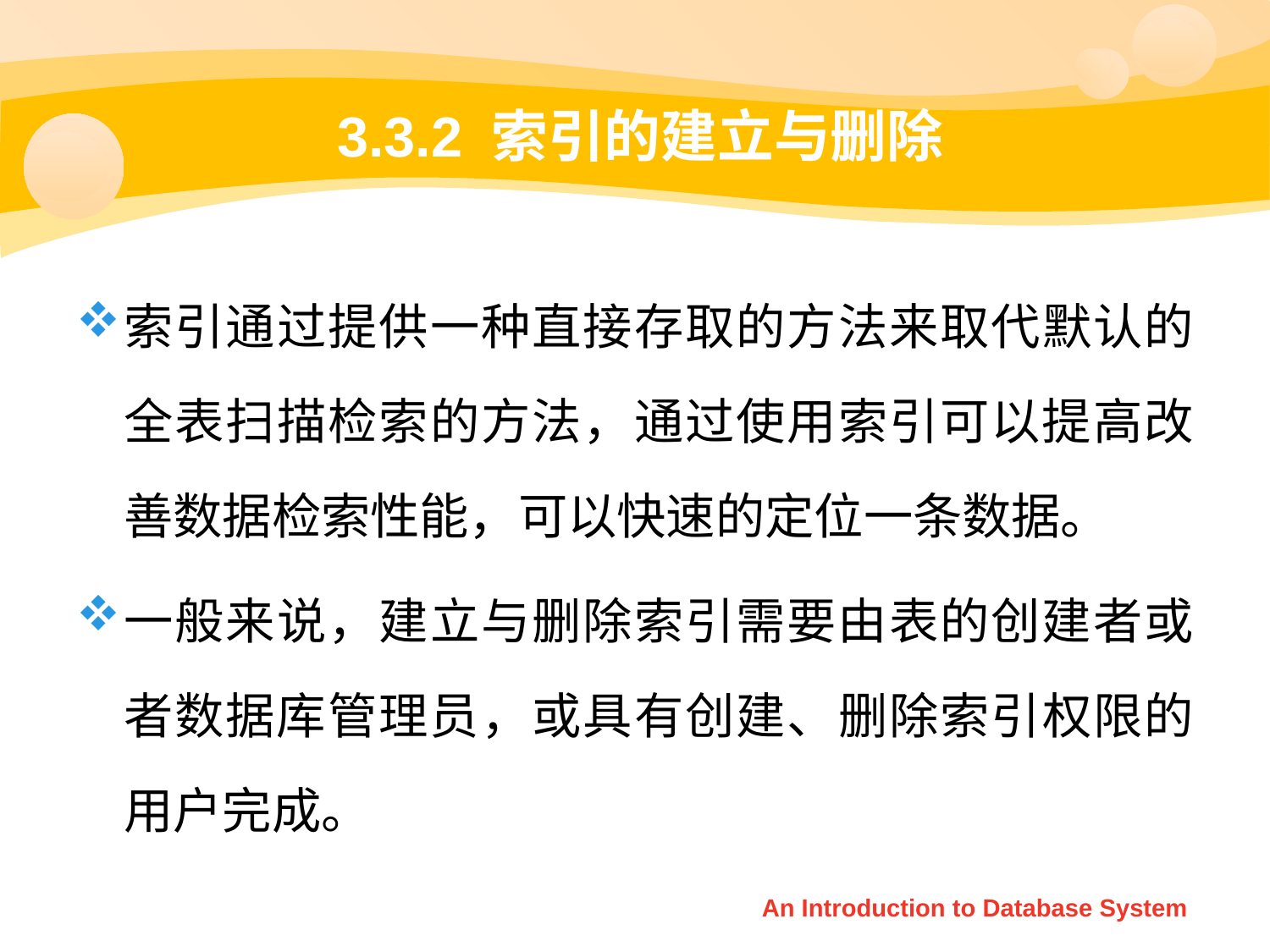

# 3.3.2 索引的建立与删除
索引通过提供一种直接存取的方法来取代默认的全表扫描检索的方法，通过使用索引可以提高改善数据检索性能，可以快速的定位一条数据。
一般来说，建立与删除索引需要由表的创建者或者数据库管理员，或具有创建、删除索引权限的用户完成。
An Introduction to Database System